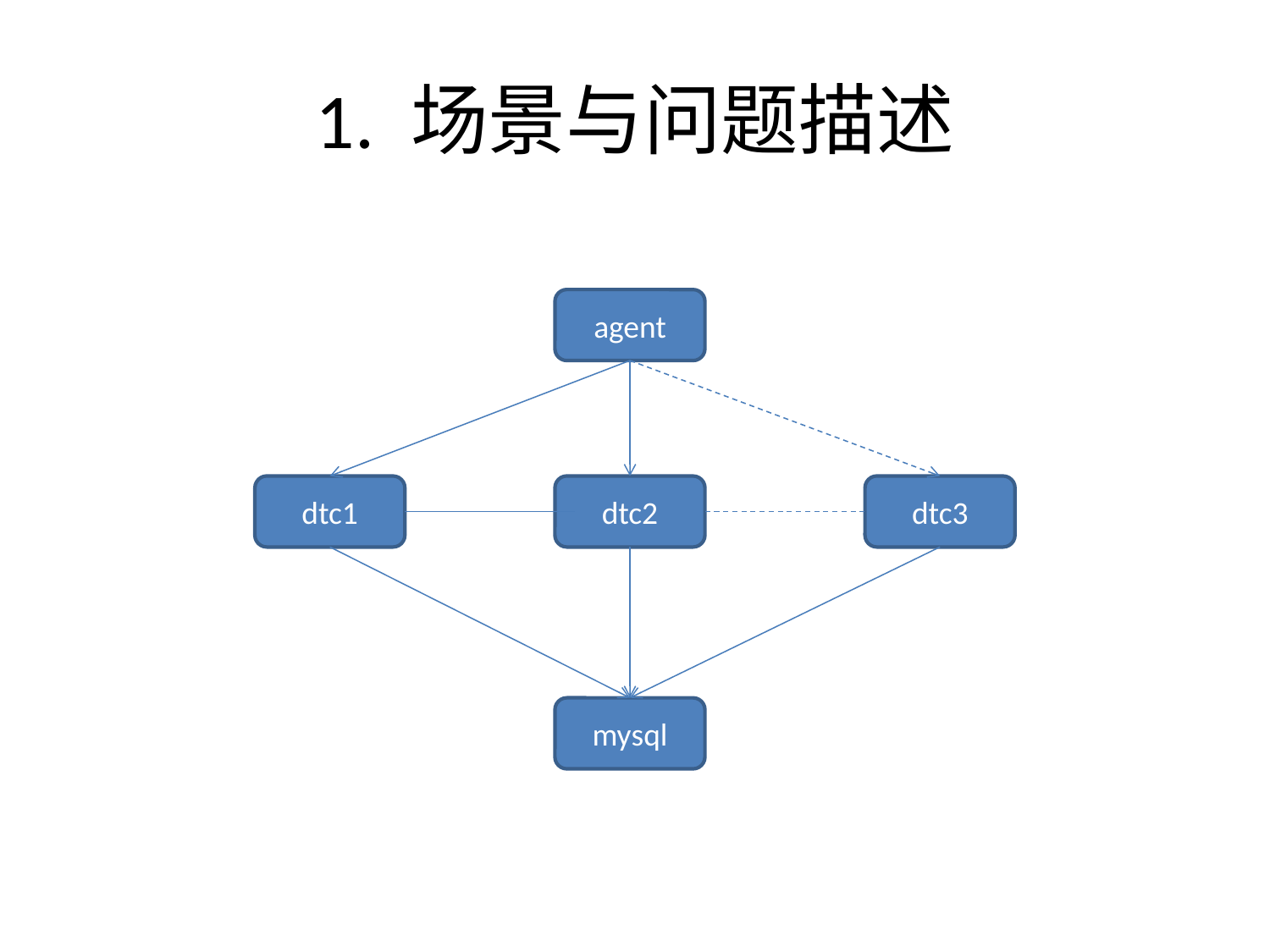

# 1. 场景与问题描述
agent
dtc1
dtc2
dtc3
mysql